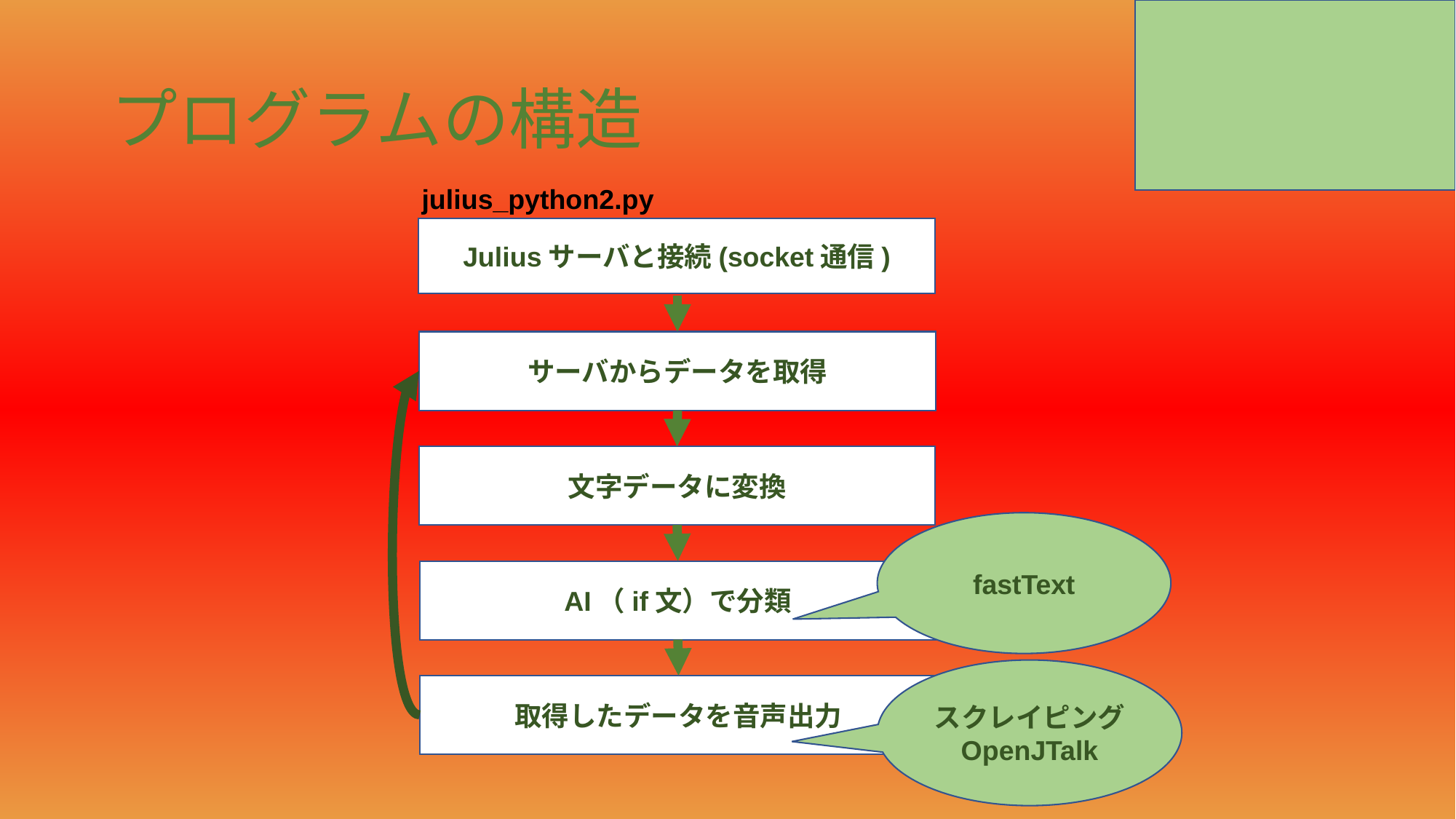

# プログラムの構造
julius_python2.py
Juliusサーバと接続(socket通信)
サーバからデータを取得
文字データに変換
fastText
AI（if文）で分類
スクレイピング
OpenJTalk
取得したデータを音声出力